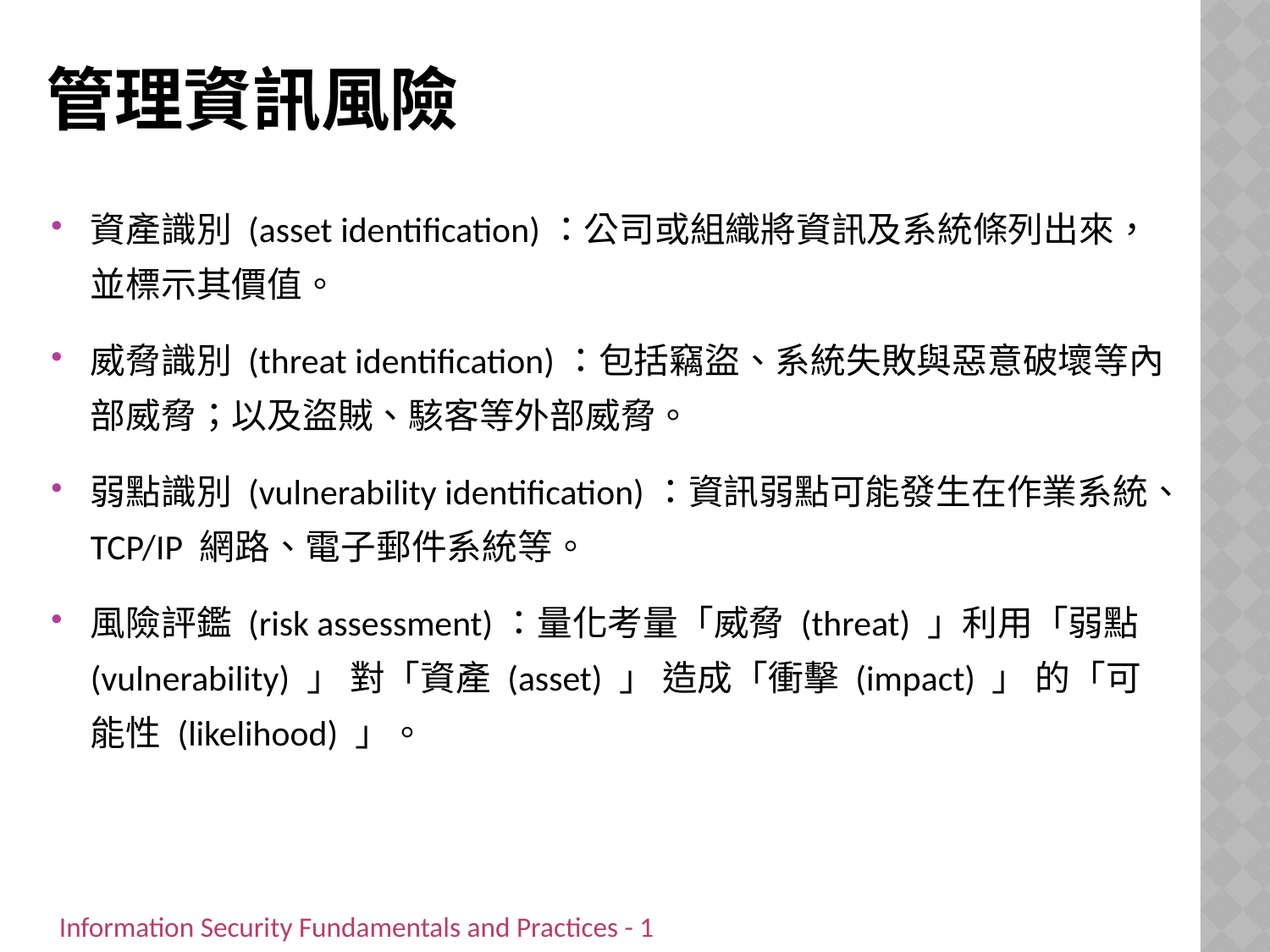

# 管理資訊風險
資產識別 (asset identification)：公司或組織將資訊及系統條列出來，並標示其價值。
威脅識別 (threat identification)：包括竊盜、系統失敗與惡意破壞等內部威脅；以及盜賊、駭客等外部威脅。
弱點識別 (vulnerability identification)：資訊弱點可能發生在作業系統、TCP/IP 網路、電子郵件系統等。
風險評鑑 (risk assessment)：量化考量「威脅 (threat) 」利用「弱點 (vulnerability) 」 對「資產 (asset) 」 造成「衝擊 (impact) 」 的「可能性 (likelihood) 」。